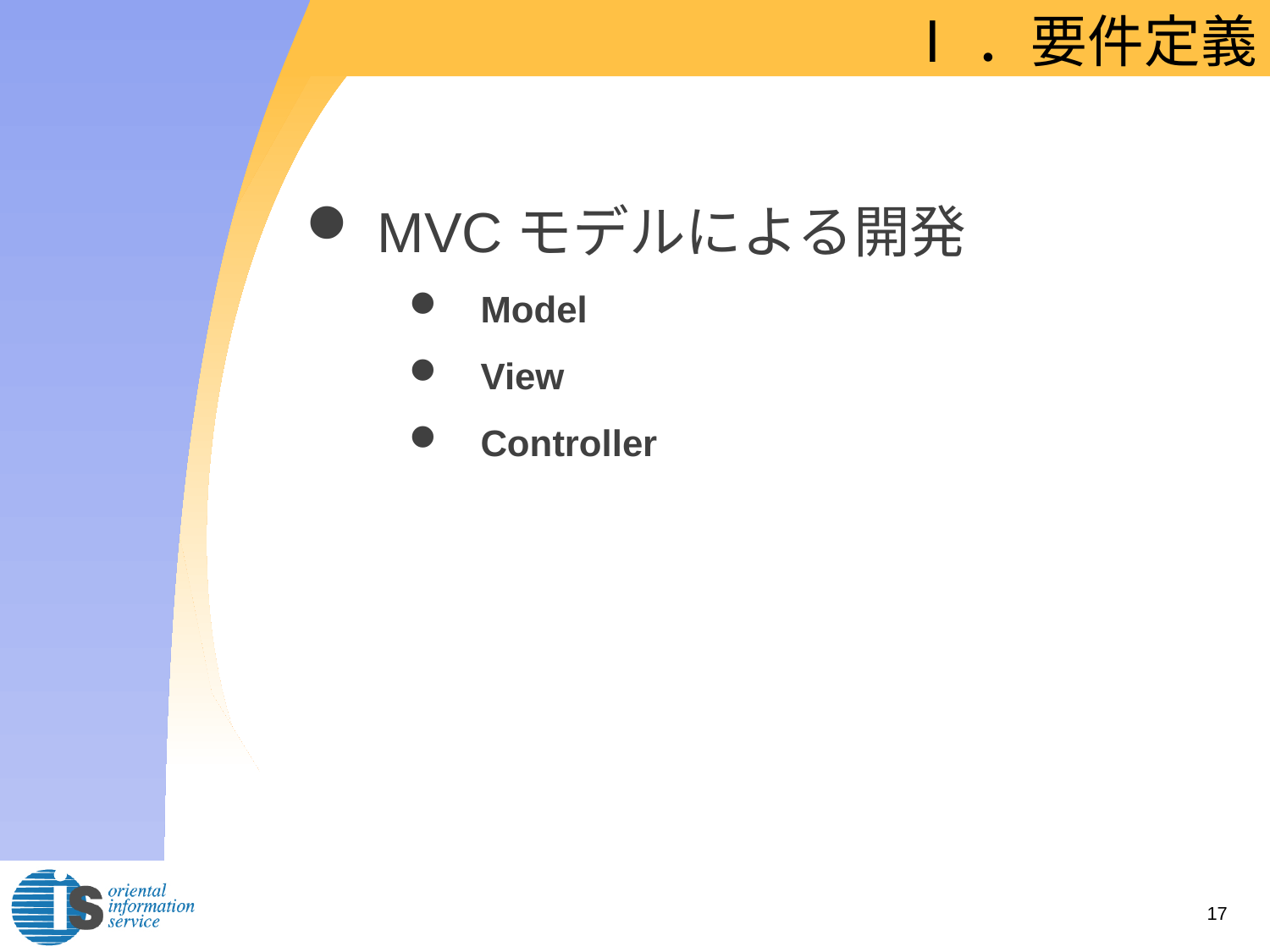

# Ⅰ．要件定義
MVCモデルによる開発
Model
View
Controller
17